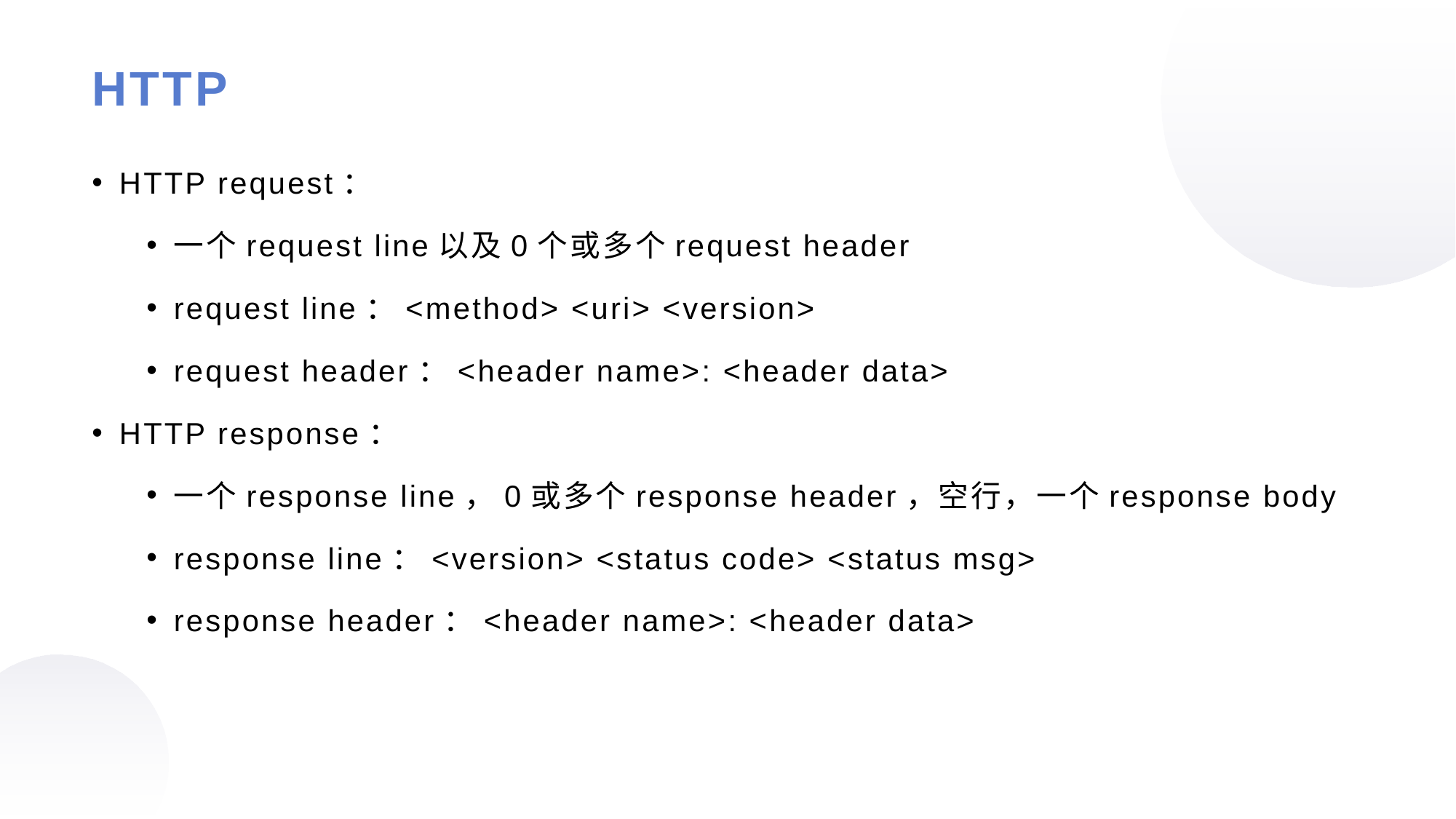

HTTP
HTTP request：
一个request line以及0个或多个request header
request line：<method> <uri> <version>
request header：<header name>: <header data>
HTTP response：
一个response line，0或多个response header，空行，一个response body
response line：<version> <status code> <status msg>
response header：<header name>: <header data>